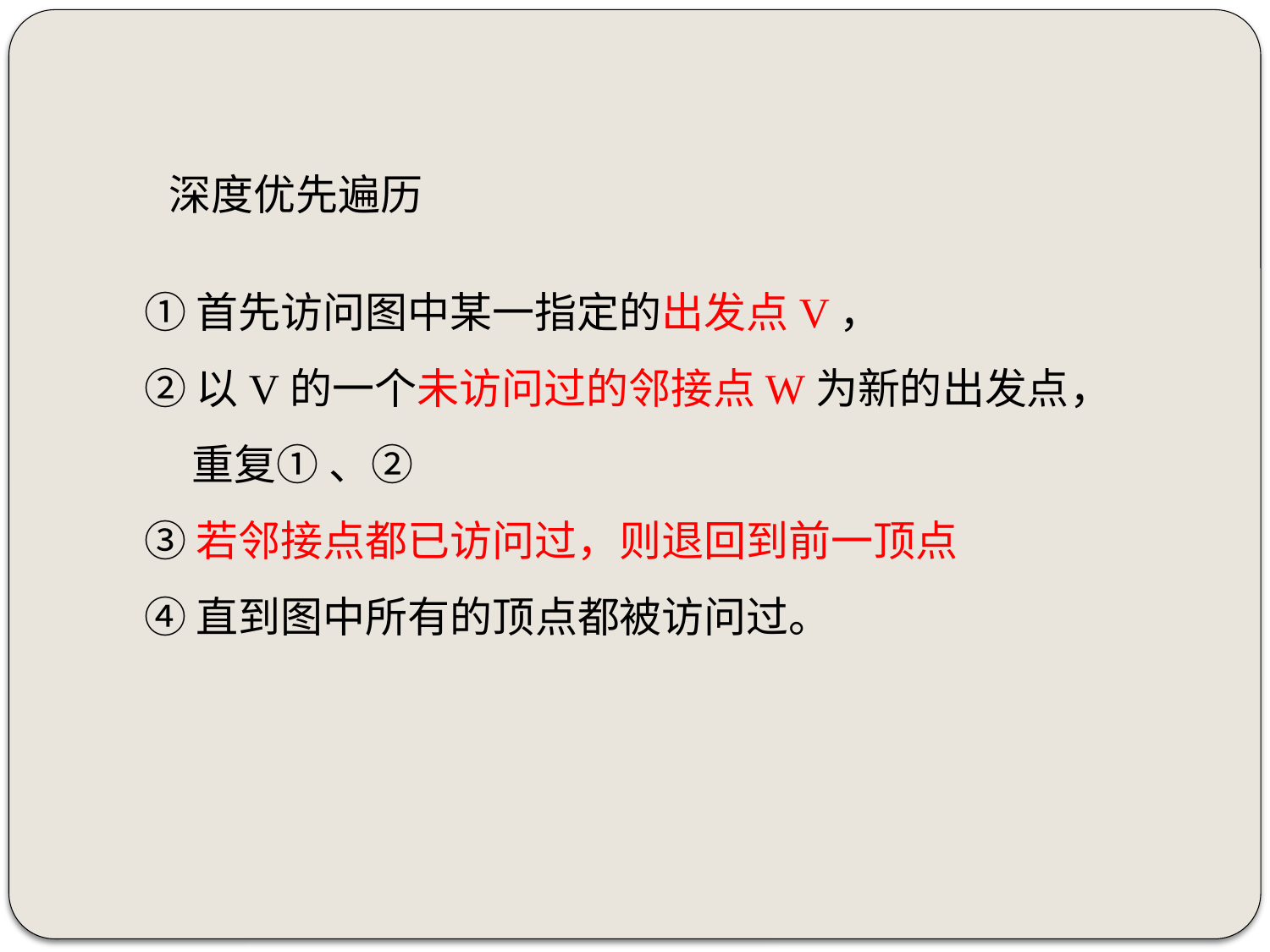

深度优先遍历
①首先访问图中某一指定的出发点V，
②以V的一个未访问过的邻接点W为新的出发点，
    重复① 、②
③若邻接点都已访问过，则退回到前一顶点
④直到图中所有的顶点都被访问过。